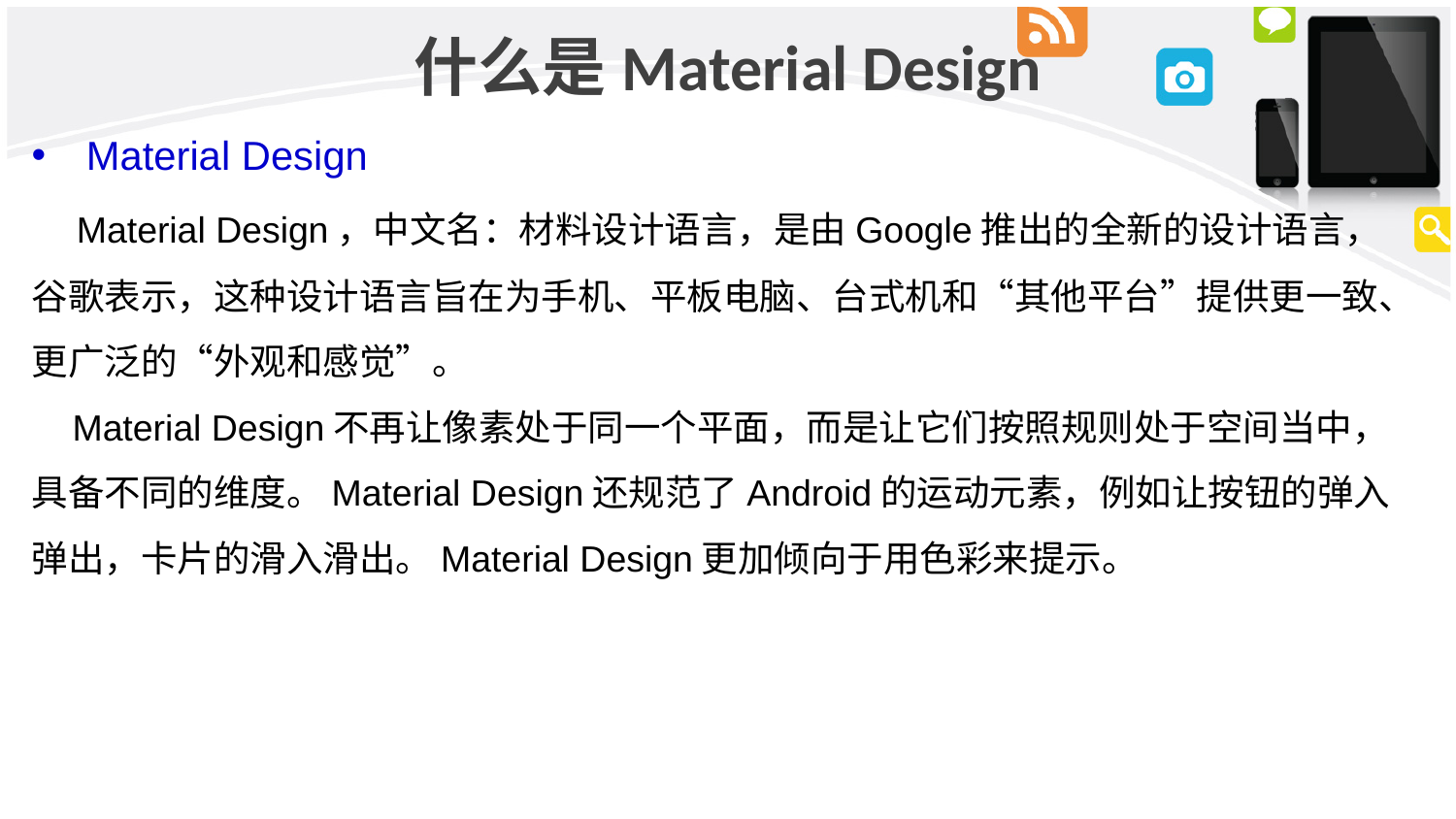

# 什么是Material Design
Material Design
    Material Design，中文名：材料设计语言，是由Google推出的全新的设计语言，谷歌表示，这种设计语言旨在为手机、平板电脑、台式机和“其他平台”提供更一致、更广泛的“外观和感觉”。
    Material Design不再让像素处于同一个平面，而是让它们按照规则处于空间当中，具备不同的维度。Material Design还规范了Android的运动元素，例如让按钮的弹入弹出，卡片的滑入滑出。Material Design更加倾向于用色彩来提示。